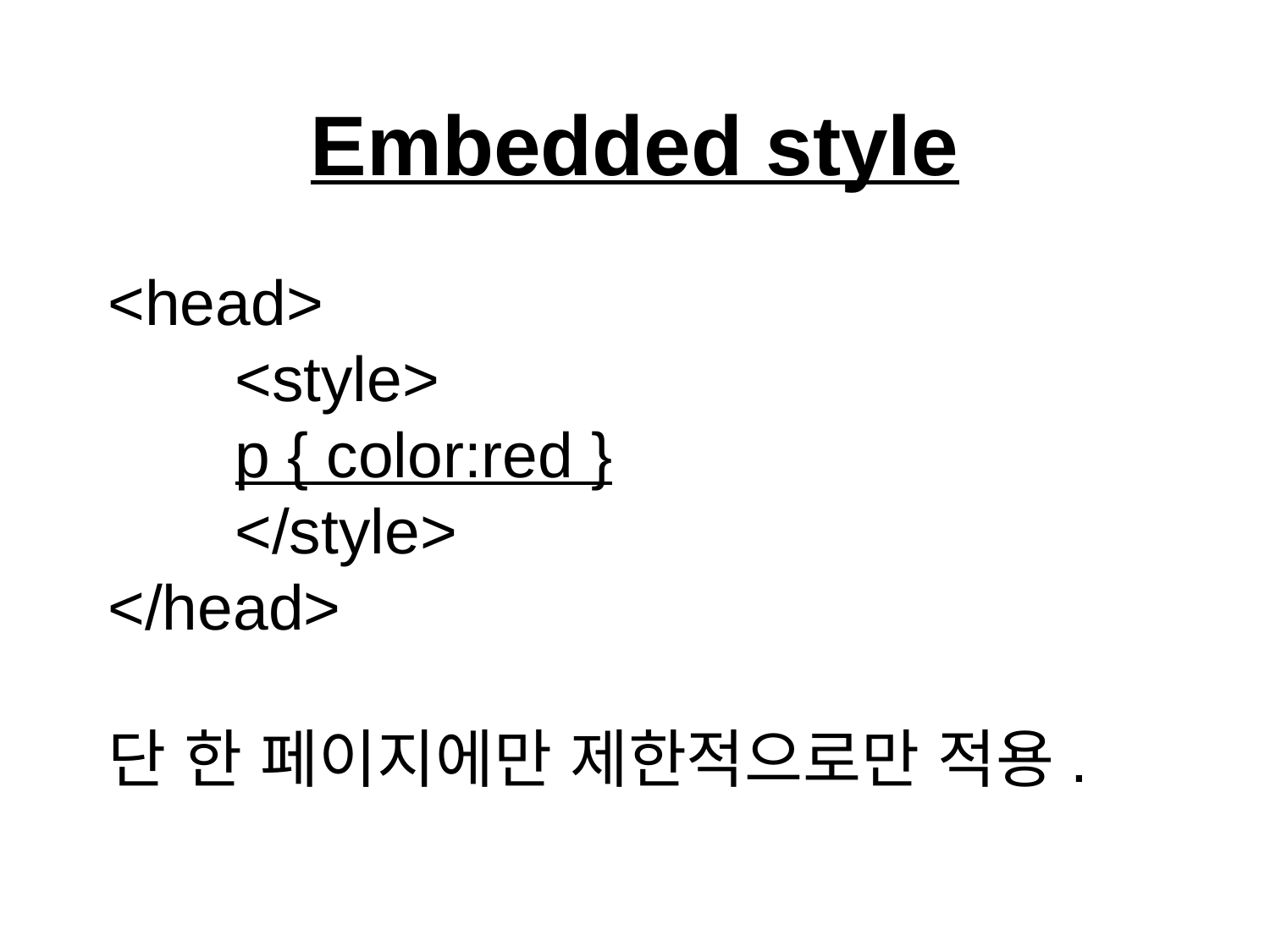

# Embedded style
<head>
	<style>
	p { color:red }
	</style>
</head>

단 한 페이지에만 제한적으로만 적용.